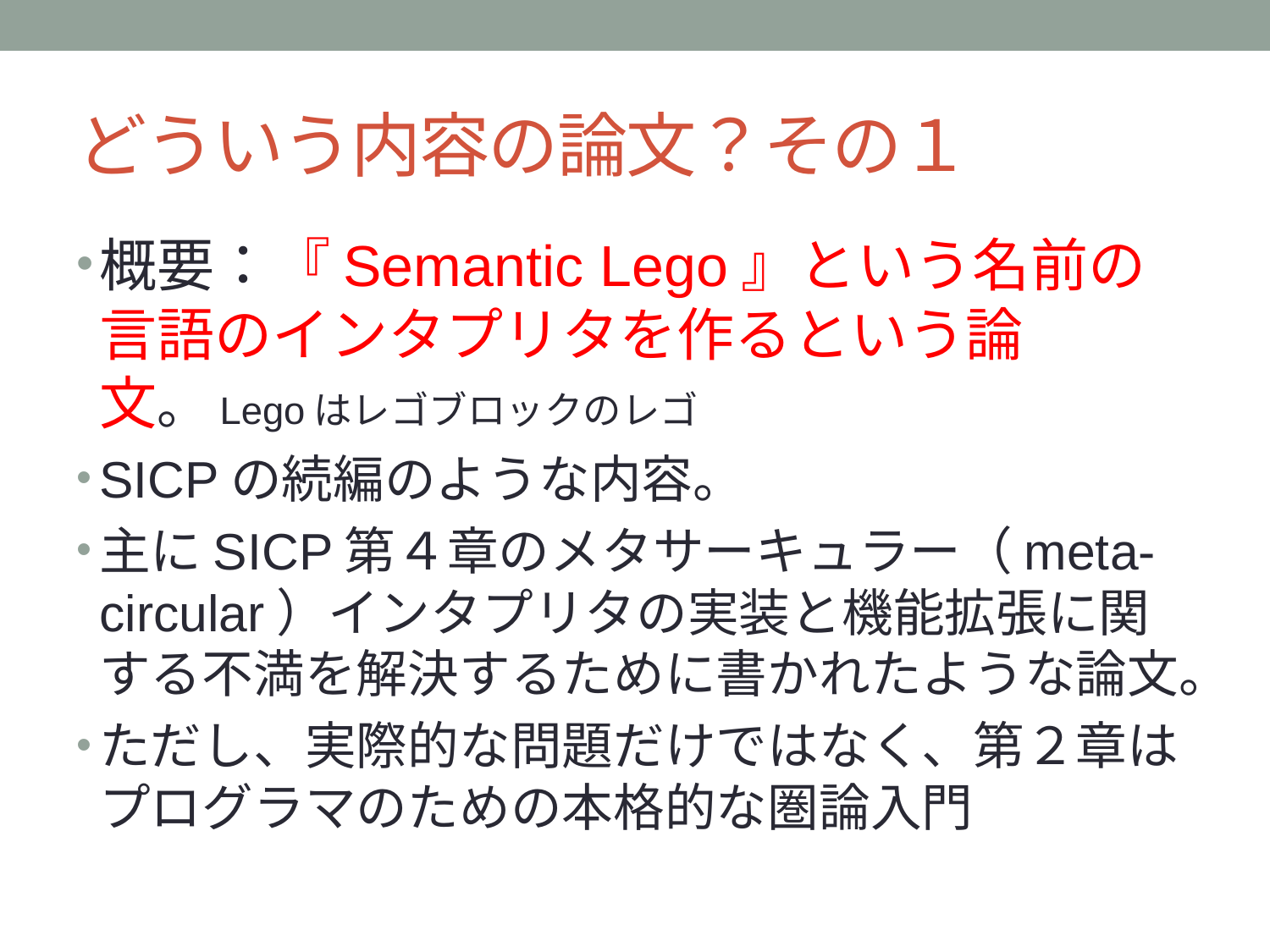

# どういう内容の論文？その１
概要：『Semantic Lego』という名前の言語のインタプリタを作るという論文。Legoはレゴブロックのレゴ
SICPの続編のような内容。
主にSICP第４章のメタサーキュラー（meta-circular）インタプリタの実装と機能拡張に関する不満を解決するために書かれたような論文。
ただし、実際的な問題だけではなく、第２章はプログラマのための本格的な圏論入門